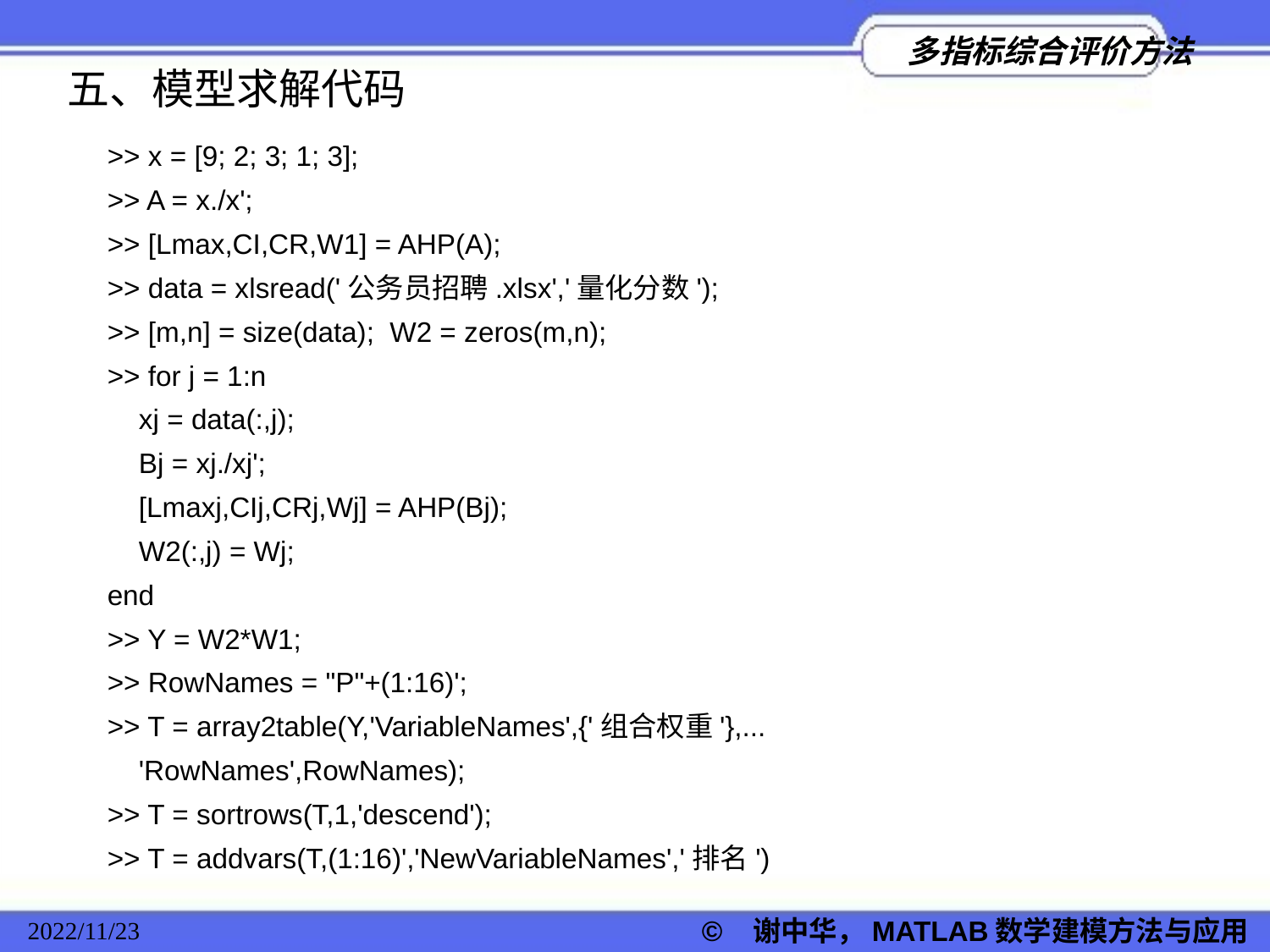

五、模型求解代码
>> x = [9; 2; 3; 1; 3];
>> A = x./x';
>> [Lmax,CI,CR,W1] = AHP(A);
>> data = xlsread('公务员招聘.xlsx','量化分数');
>> [m,n] = size(data);  W2 = zeros(m,n);
>> for j = 1:n
    xj = data(:,j);
    Bj = xj./xj';
    [Lmaxj,CIj,CRj,Wj] = AHP(Bj);
    W2(:,j) = Wj;
end
>> Y = W2*W1;
>> RowNames = "P"+(1:16)';
>> T = array2table(Y,'VariableNames',{'组合权重'},...
    'RowNames',RowNames);
>> T = sortrows(T,1,'descend');
>> T = addvars(T,(1:16)','NewVariableNames','排名')
2022/11/23
©   谢中华，MATLAB数学建模方法与应用